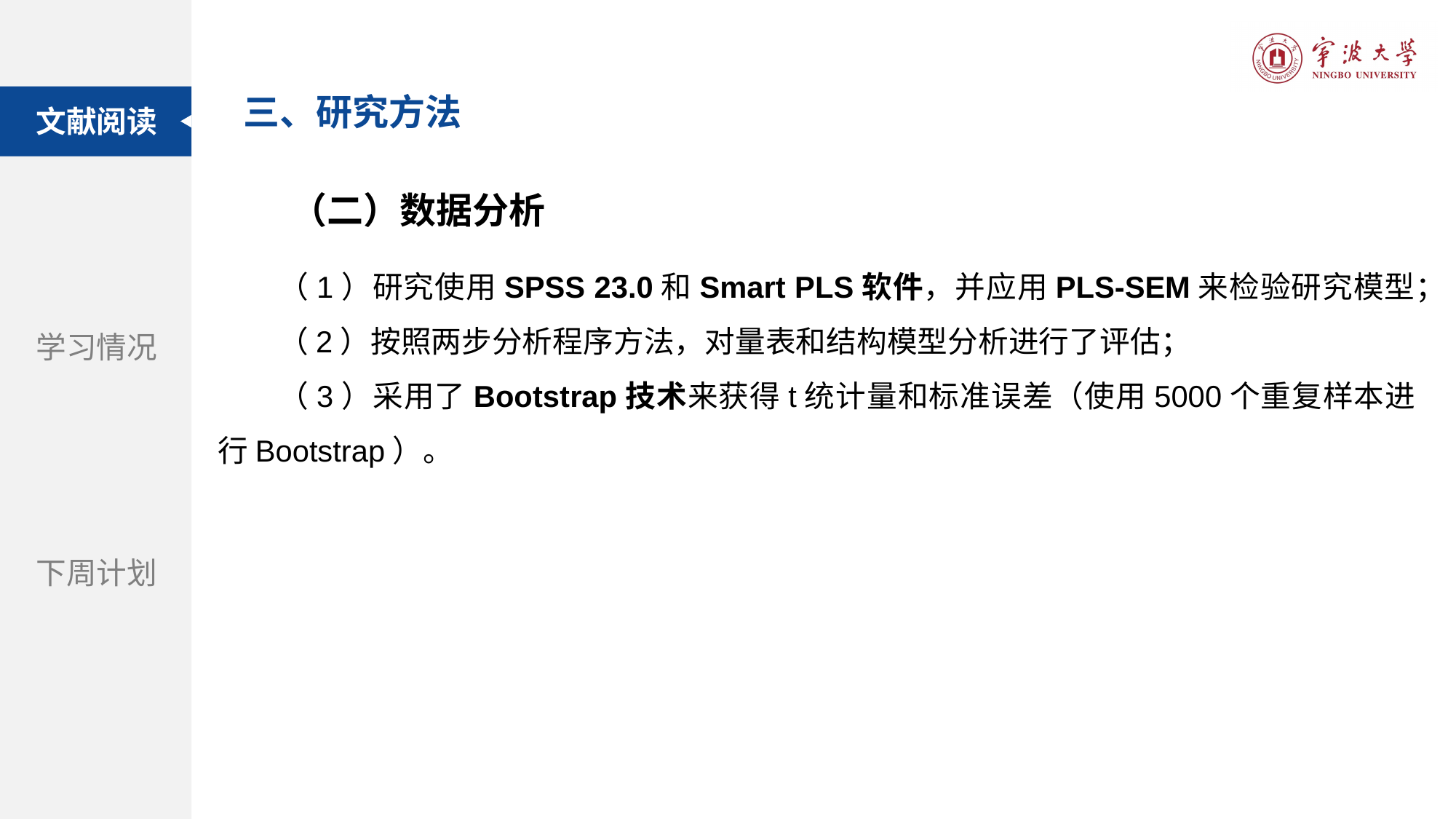

三、研究方法

文献阅读
（二）数据分析
（1）研究使用SPSS 23.0和Smart PLS软件，并应用PLS-SEM来检验研究模型；
（2）按照两步分析程序方法，对量表和结构模型分析进行了评估；
（3）采用了Bootstrap技术来获得t统计量和标准误差（使用5000个重复样本进行Bootstrap）。
题目：自动驾驶汽车和街道设计：使用虚拟现实实验探索中央分隔带在提高行人过街安全性方面的作用
学习情况
期刊：Accident Analysis and Prevention
下周计划